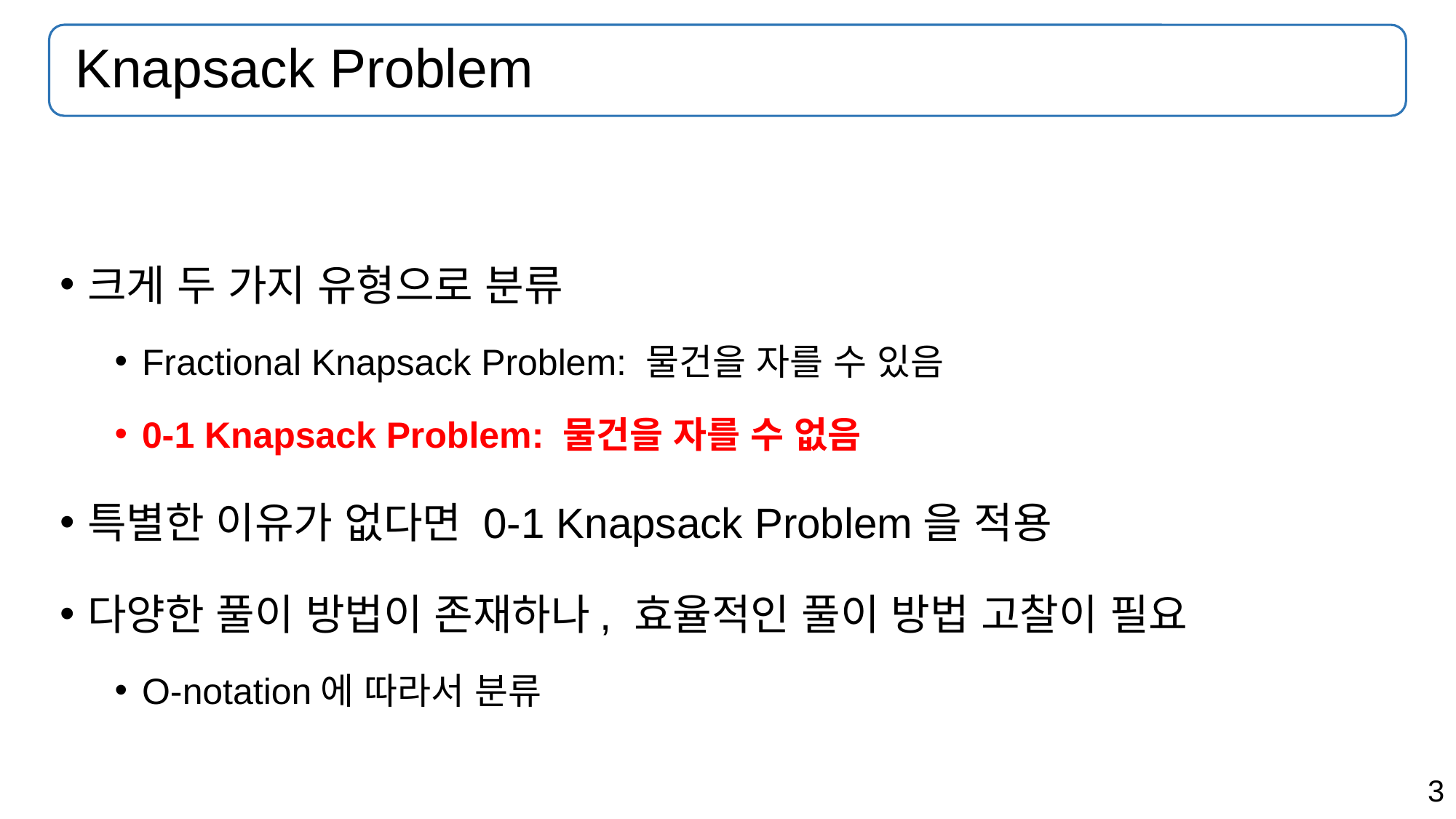

# Knapsack Problem
크게 두 가지 유형으로 분류
Fractional Knapsack Problem: 물건을 자를 수 있음
0-1 Knapsack Problem: 물건을 자를 수 없음
특별한 이유가 없다면 0-1 Knapsack Problem을 적용
다양한 풀이 방법이 존재하나, 효율적인 풀이 방법 고찰이 필요
O-notation에 따라서 분류